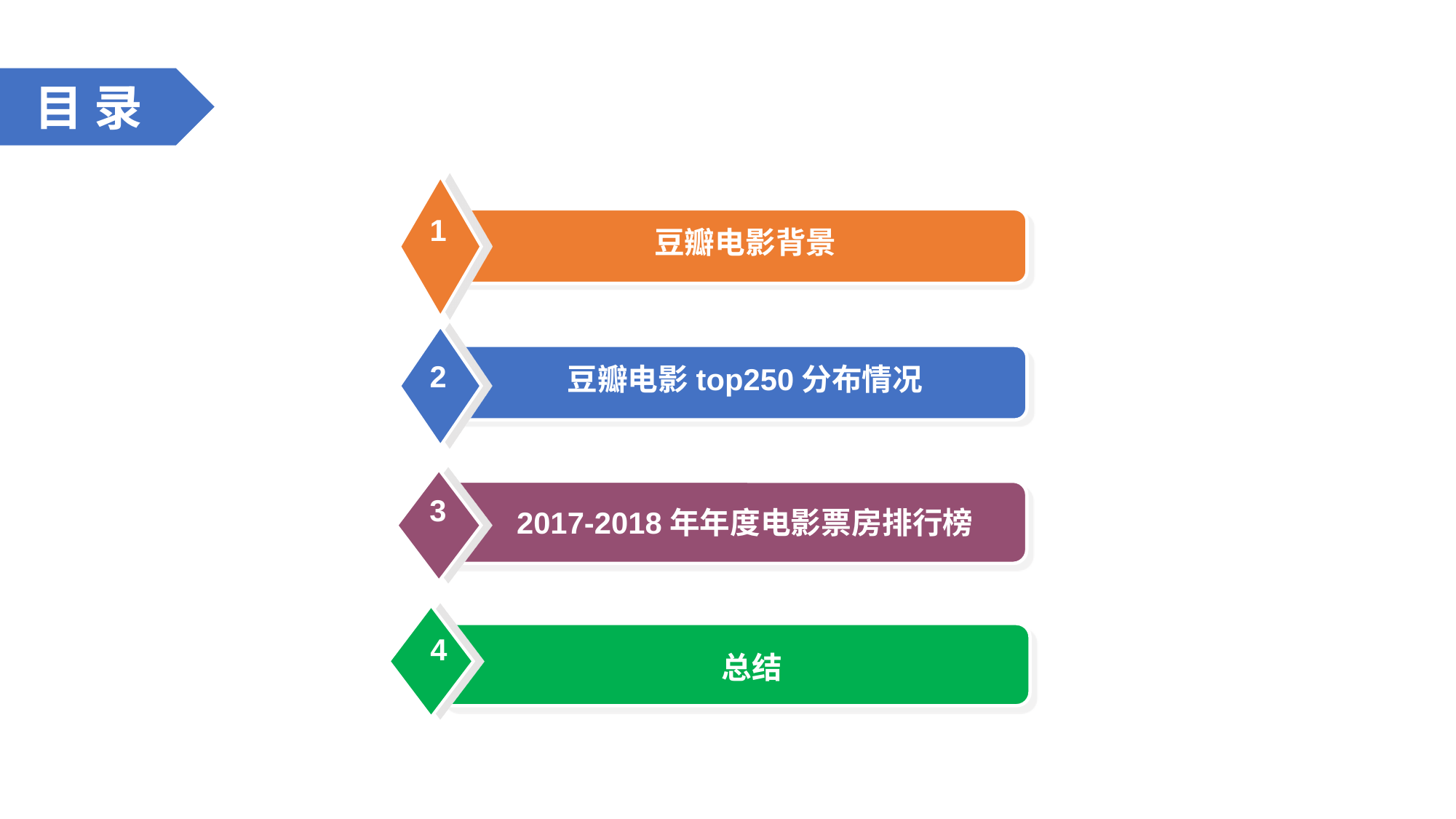

目 录

1

豆瓣电影背景

2
豆瓣电影top250分布情况

3
2017-2018年年度电影票房排行榜

4
总结